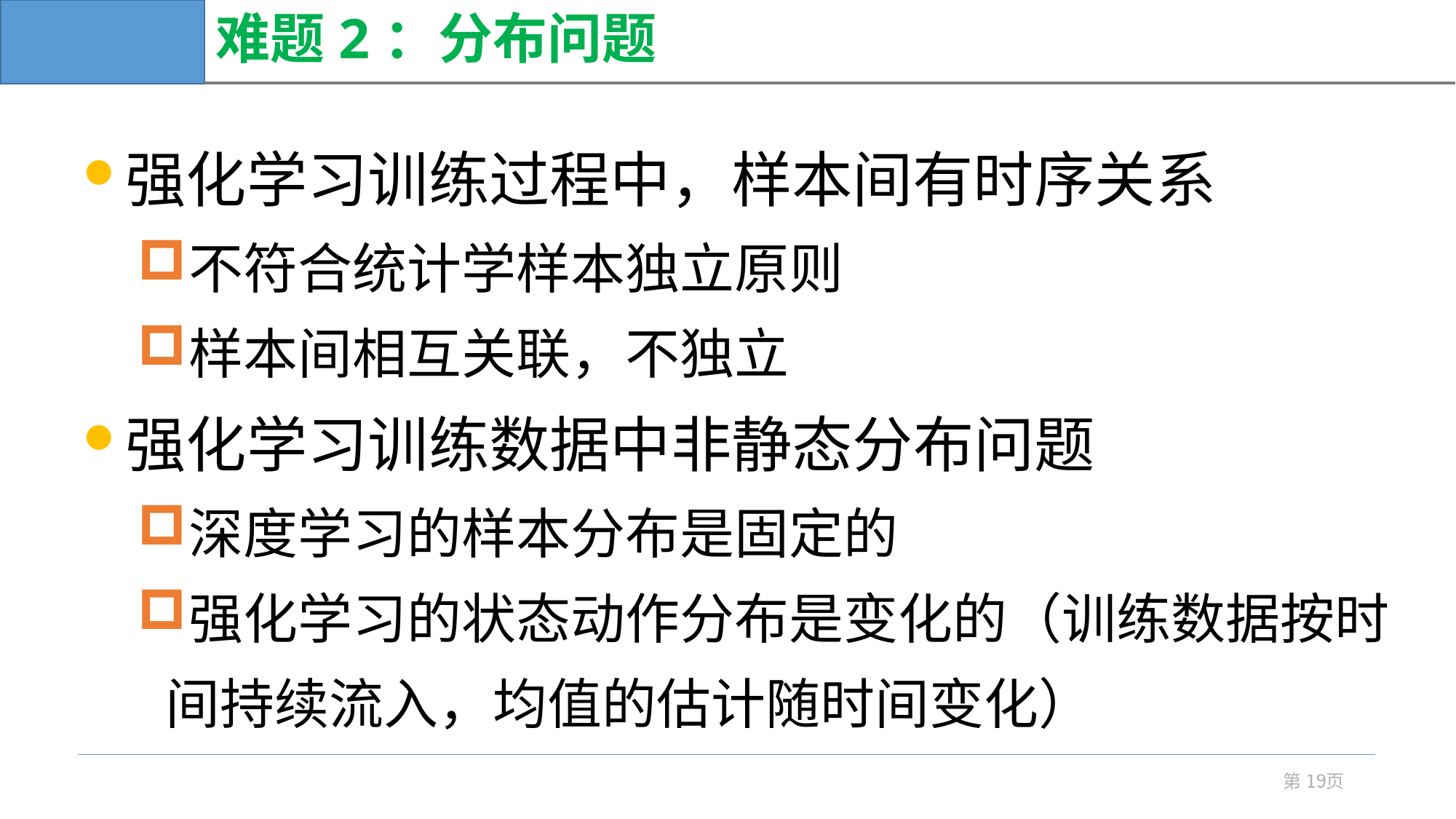

# 难题2：分布问题
强化学习训练过程中，样本间有时序关系
不符合统计学样本独立原则
样本间相互关联，不独立
强化学习训练数据中非静态分布问题
深度学习的样本分布是固定的
强化学习的状态动作分布是变化的（训练数据按时间持续流入，均值的估计随时间变化）
第19页